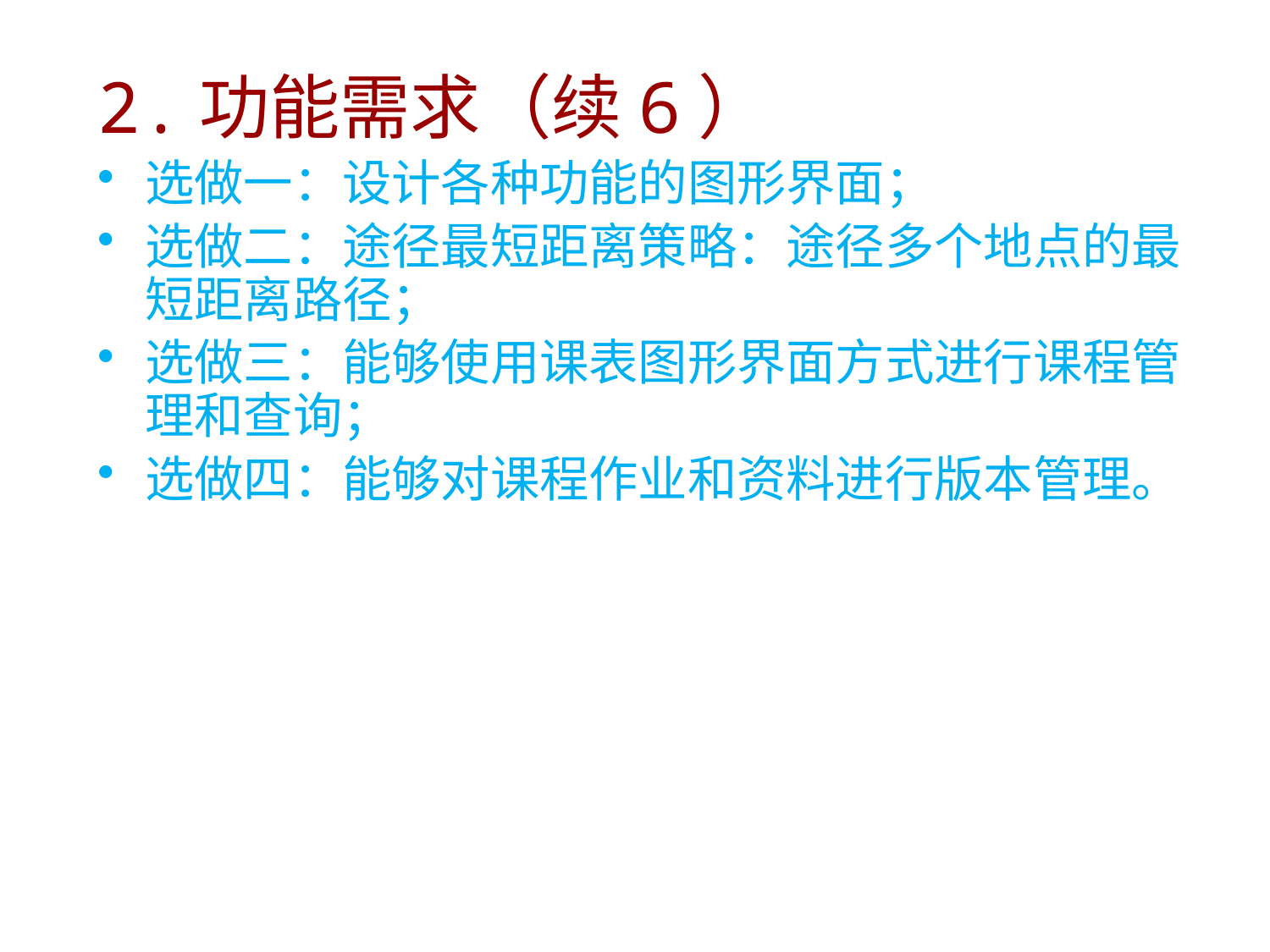

2.功能需求（续6）
选做一：设计各种功能的图形界面；
选做二：途径最短距离策略：途径多个地点的最短距离路径；
选做三：能够使用课表图形界面方式进行课程管理和查询；
选做四：能够对课程作业和资料进行版本管理。